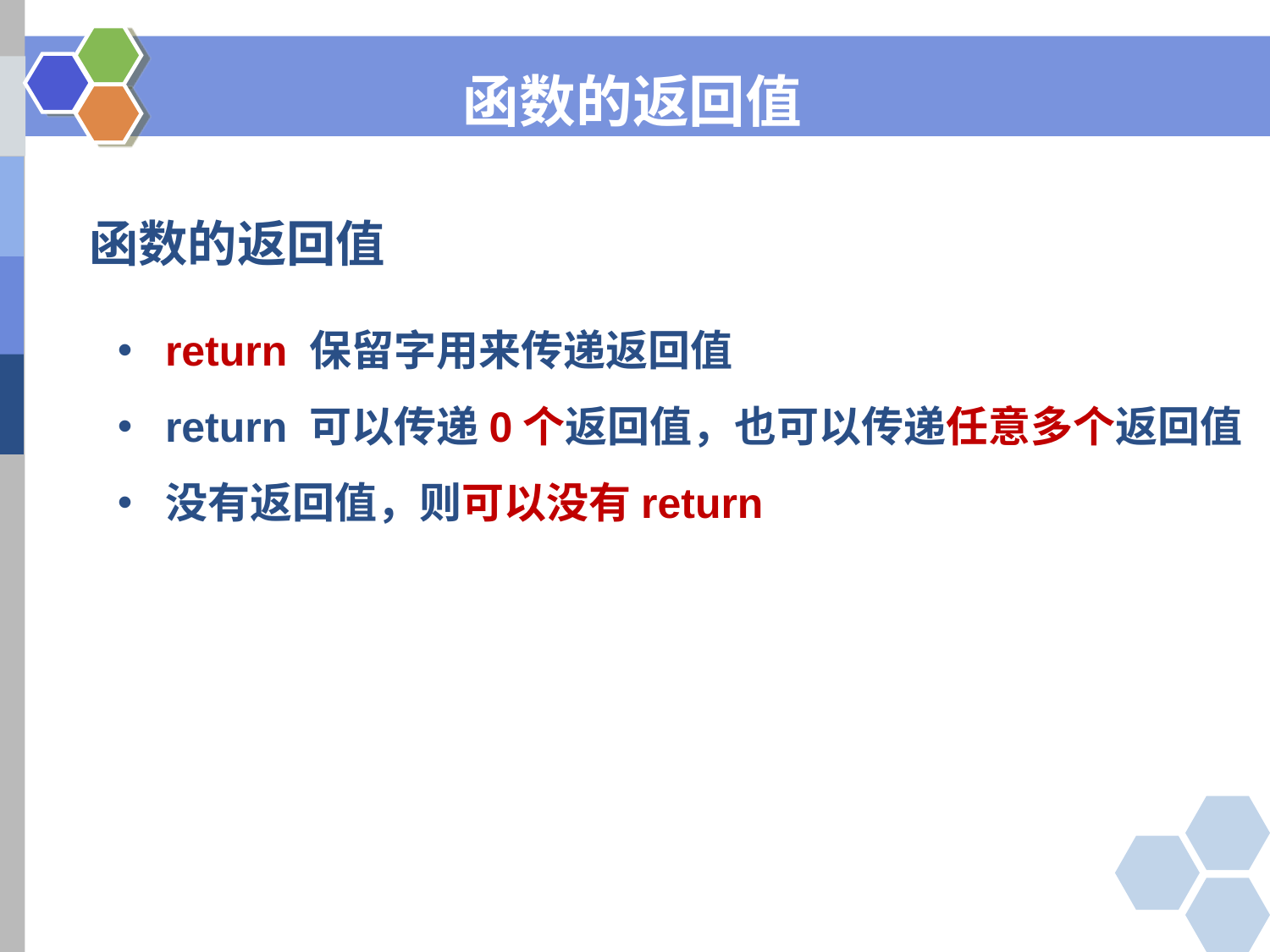

函数的返回值
函数的返回值
return 保留字用来传递返回值
return 可以传递0个返回值，也可以传递任意多个返回值
没有返回值，则可以没有return